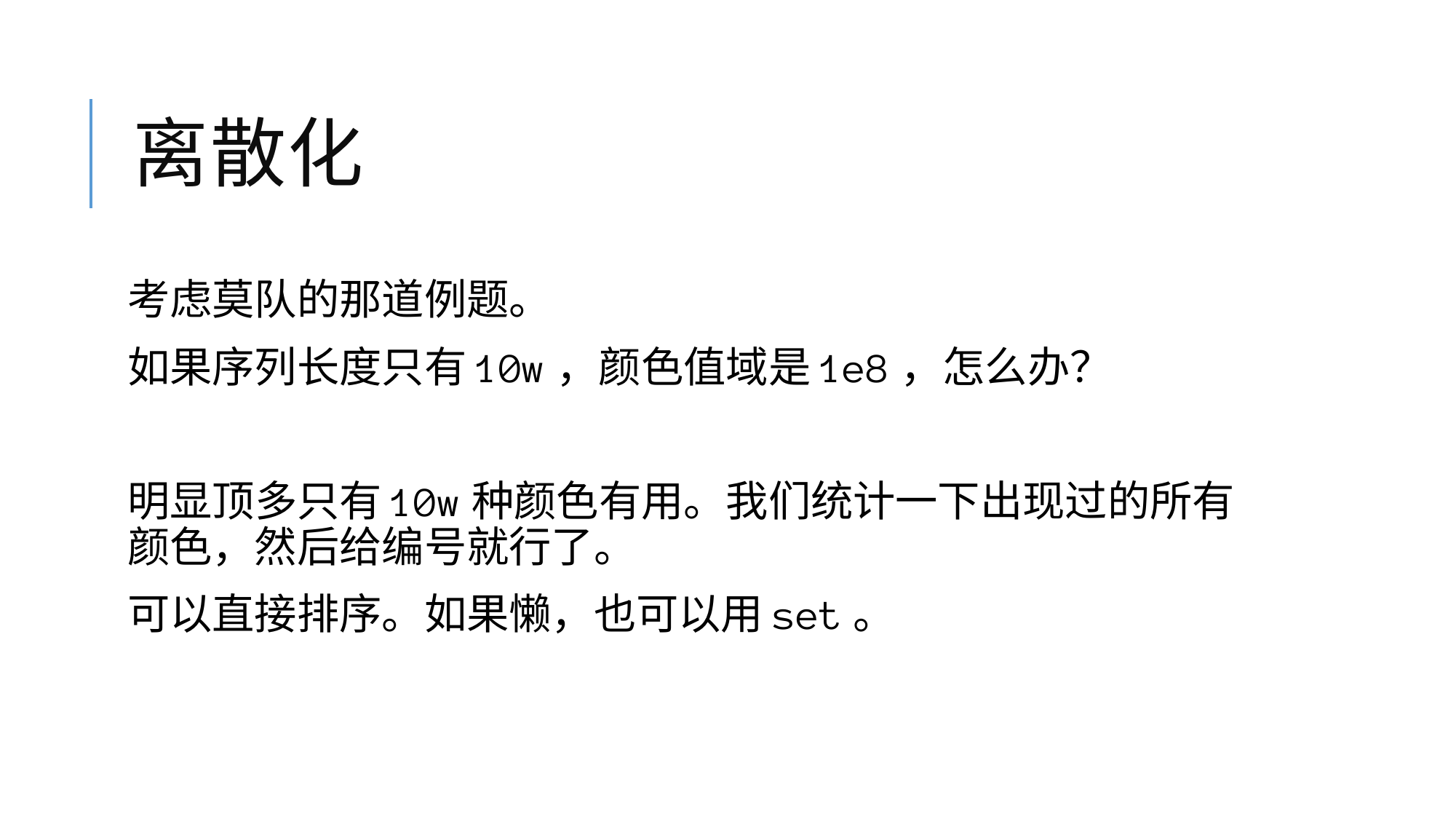

# 离散化
考虑莫队的那道例题。
如果序列长度只有10w，颜色值域是1e8，怎么办？

明显顶多只有10w种颜色有用。我们统计一下出现过的所有颜色，然后给编号就行了。
可以直接排序。如果懒，也可以用set。